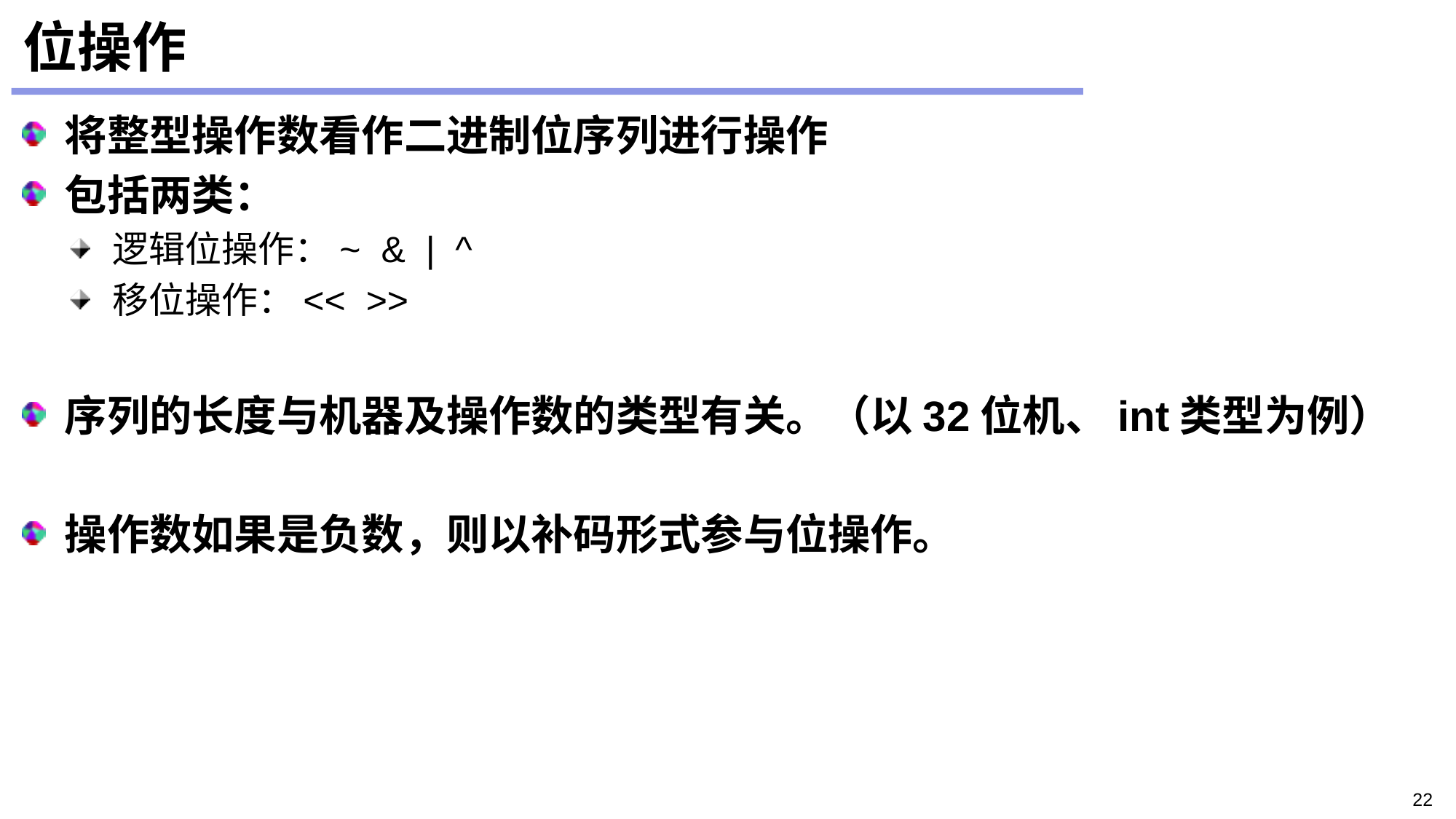

# 位操作
将整型操作数看作二进制位序列进行操作
包括两类：
逻辑位操作：~  &  |  ^
移位操作：<<  >>

序列的长度与机器及操作数的类型有关。（以32位机、int类型为例）

操作数如果是负数，则以补码形式参与位操作。
22